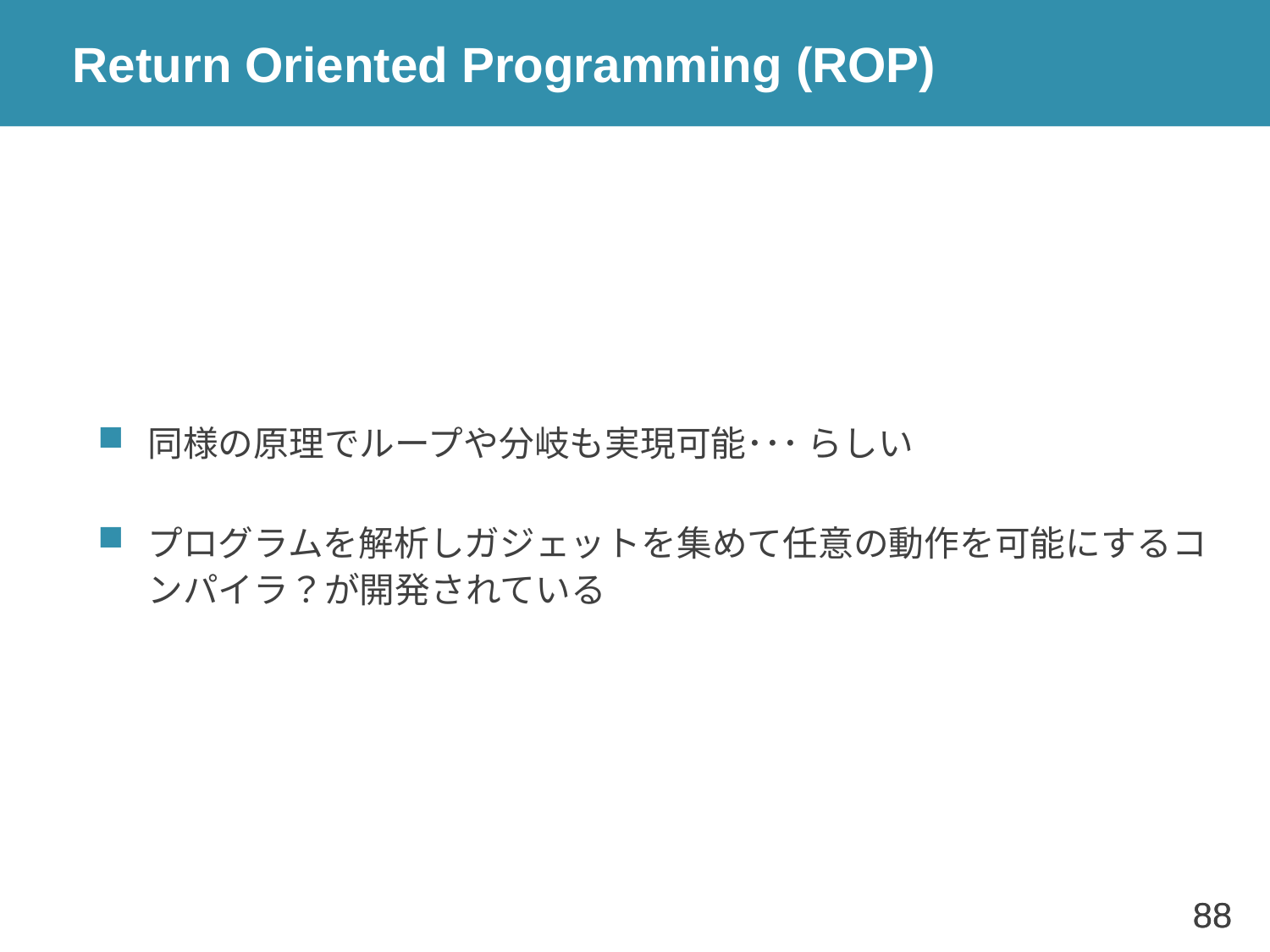

# Return Oriented Programming (ROP)
同様の原理でループや分岐も実現可能･･･ らしい
プログラムを解析しガジェットを集めて任意の動作を可能にするコンパイラ？が開発されている